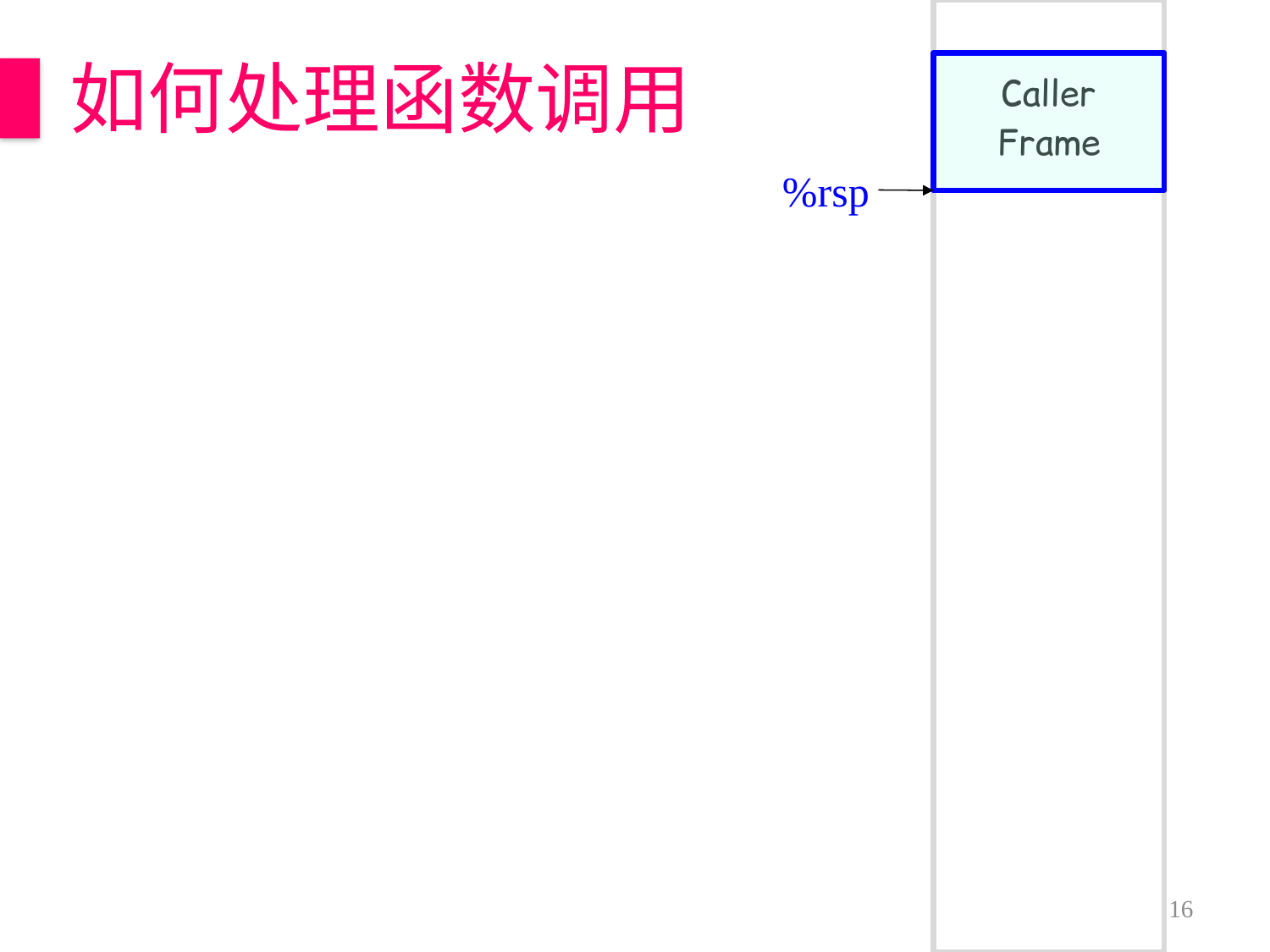

如何处理函数调用

| Caller Frame |
| --- |

%rsp

16